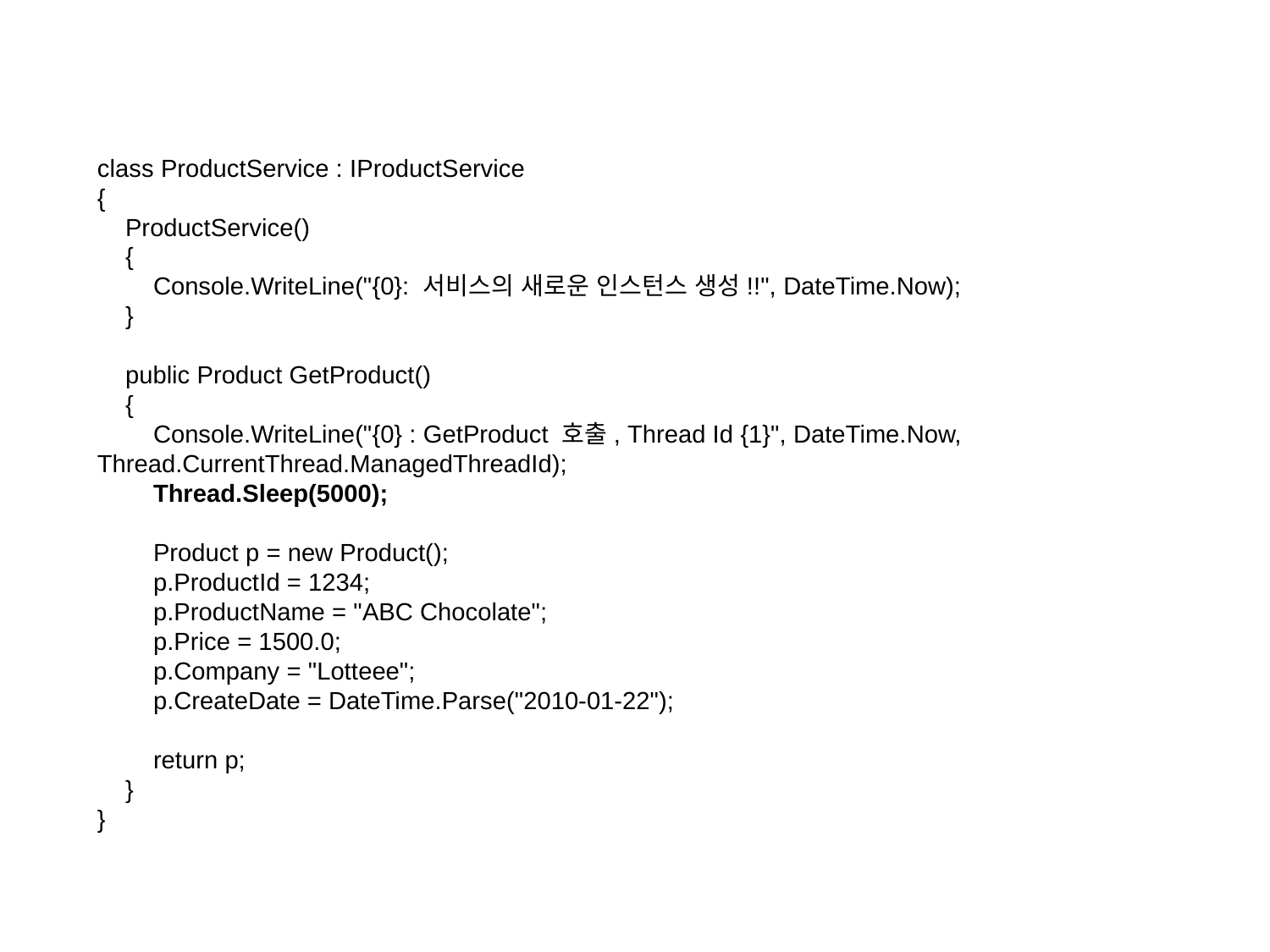

class ProductService : IProductService
{
    ProductService()
    {
        Console.WriteLine("{0}: 서비스의 새로운 인스턴스 생성!!", DateTime.Now);
    }

    public Product GetProduct()
    {
        Console.WriteLine("{0} : GetProduct 호출, Thread Id {1}", DateTime.Now,
Thread.CurrentThread.ManagedThreadId);
        Thread.Sleep(5000);

        Product p = new Product();
        p.ProductId = 1234;
        p.ProductName = "ABC Chocolate";
        p.Price = 1500.0;
        p.Company = "Lotteee";
        p.CreateDate = DateTime.Parse("2010-01-22");

        return p;
    }
}